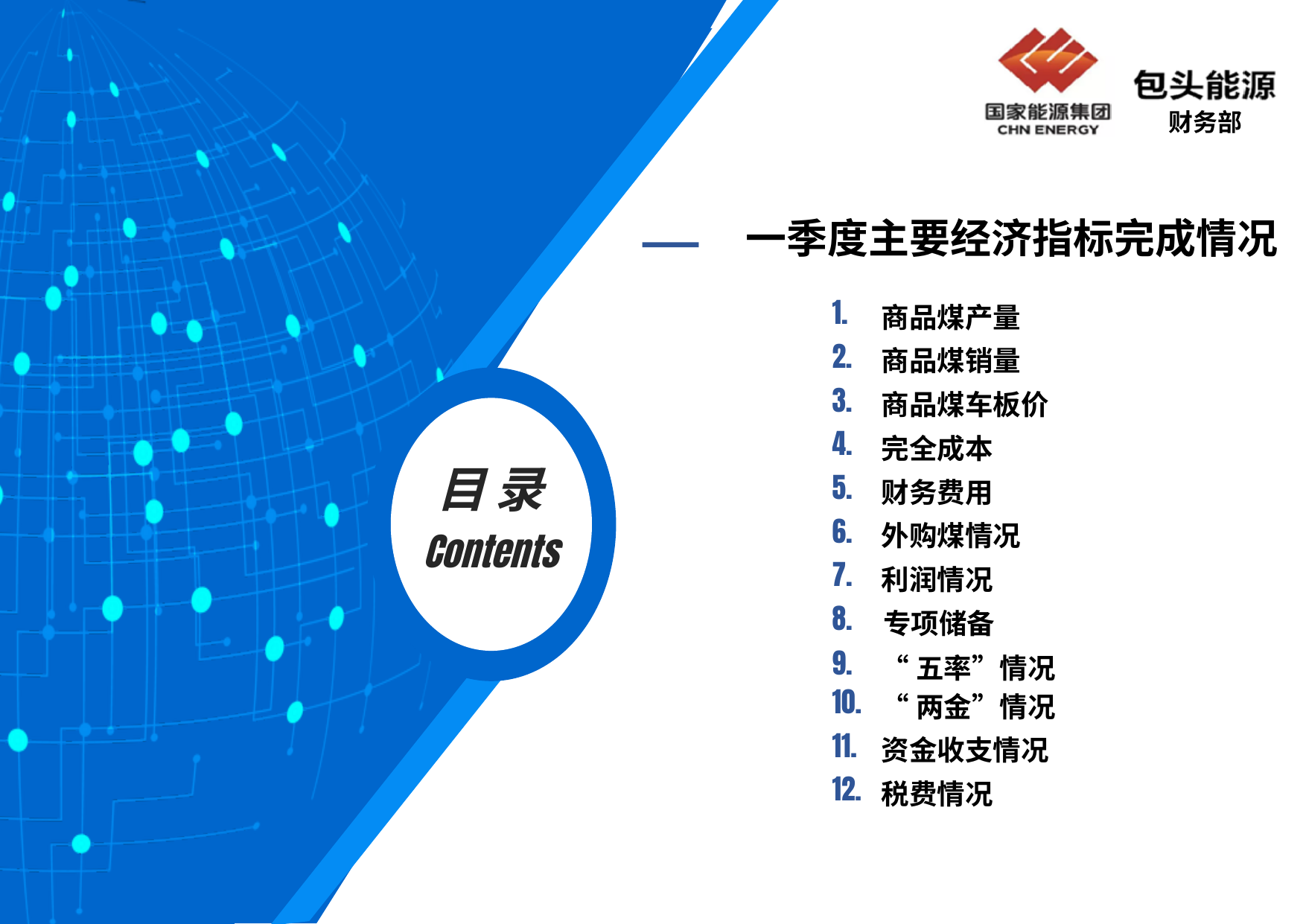

# 一
一季度主要经济指标完成情况
1.
商品煤产量
2.
商品煤销量
3.
商品煤车板价
4.
完全成本
5.
财务费用
6.
外购煤情况
7.
利润情况
8.
专项储备
9.
“五率”情况
10.
“两金”情况
11.
资金收支情况
12.
税费情况